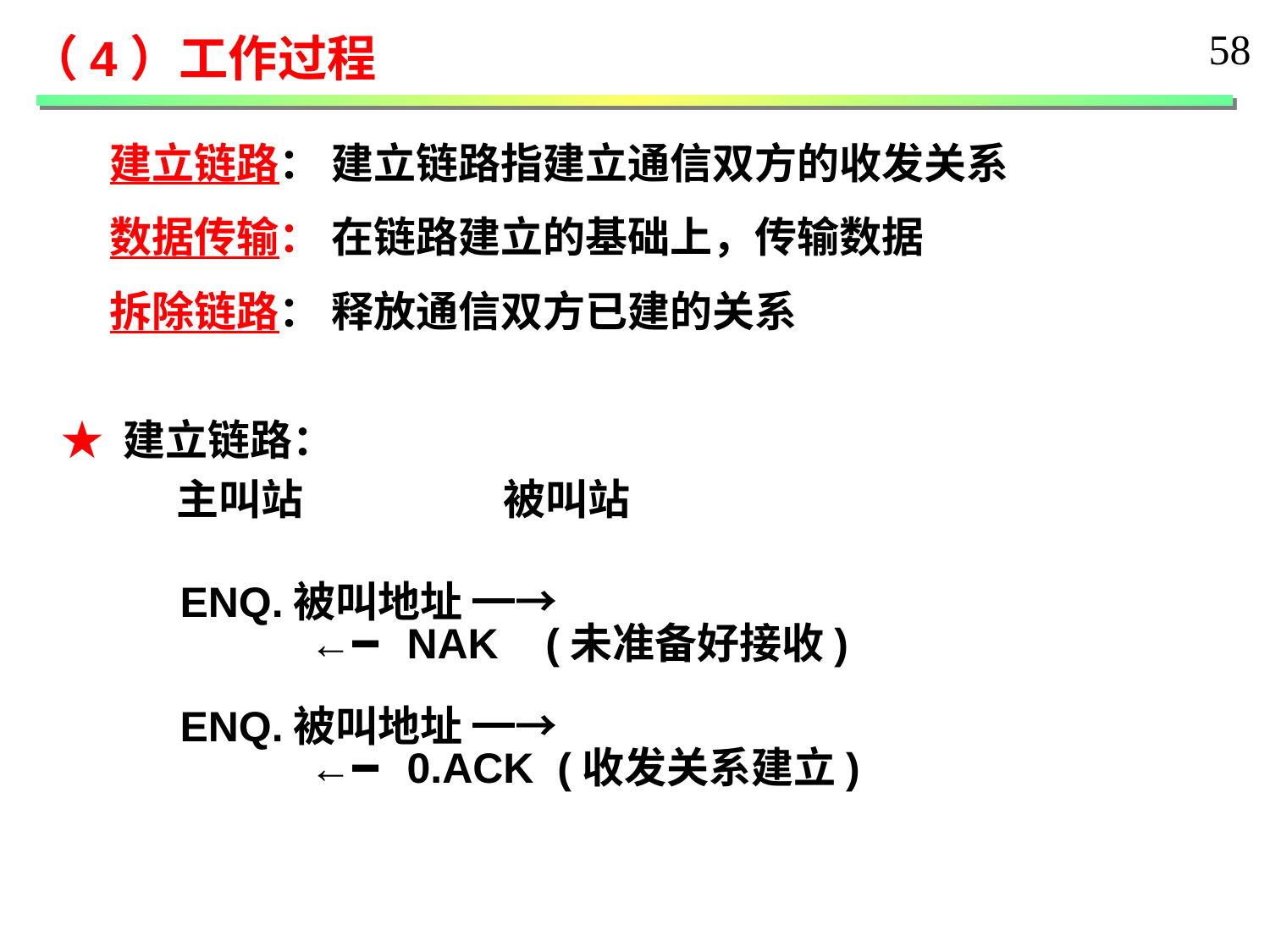

58
（4）工作过程

    建立链路： 建立链路指建立通信双方的收发关系
    数据传输： 在链路建立的基础上，传输数据
    拆除链路： 释放通信双方已建的关系

★ 建立链路：
           主叫站                     被叫站

          ENQ.被叫地址 ━→
                     ←━ NAK    (未准备好接收)

          ENQ.被叫地址 ━→
                     ←━ 0.ACK  (收发关系建立)